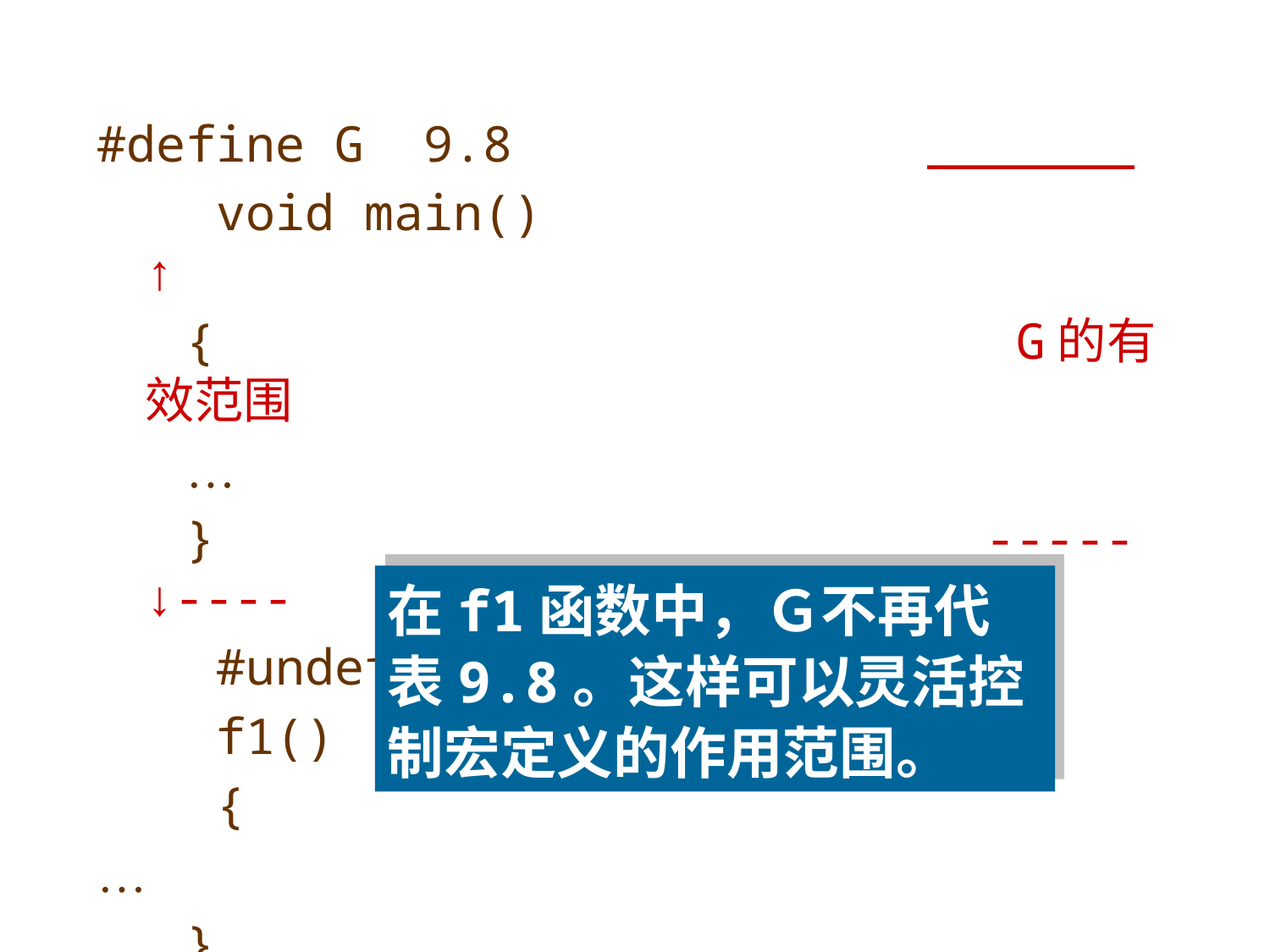

#define G  9.8              _______
    void main()                    ↑
   {                           G的有效范围
   …
   }                          -----↓----
    #undef G
    f1()
    {
…
   }
在f1函数中，Ｇ不再代表9.8。这样可以灵活控制宏定义的作用范围。